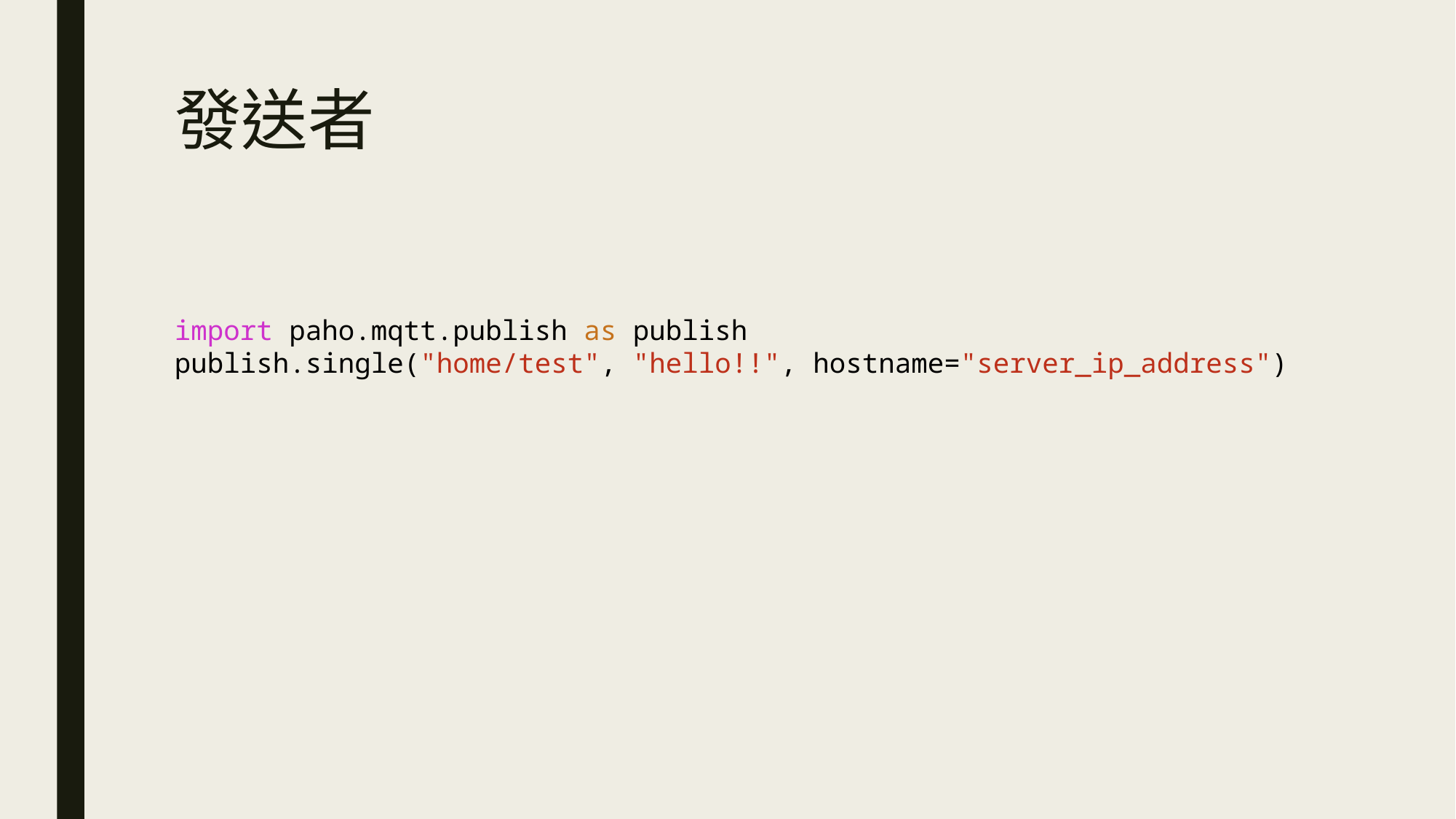

# 發送者
import paho.mqtt.publish as publish
publish.single("home/test", "hello!!", hostname="server_ip_address")